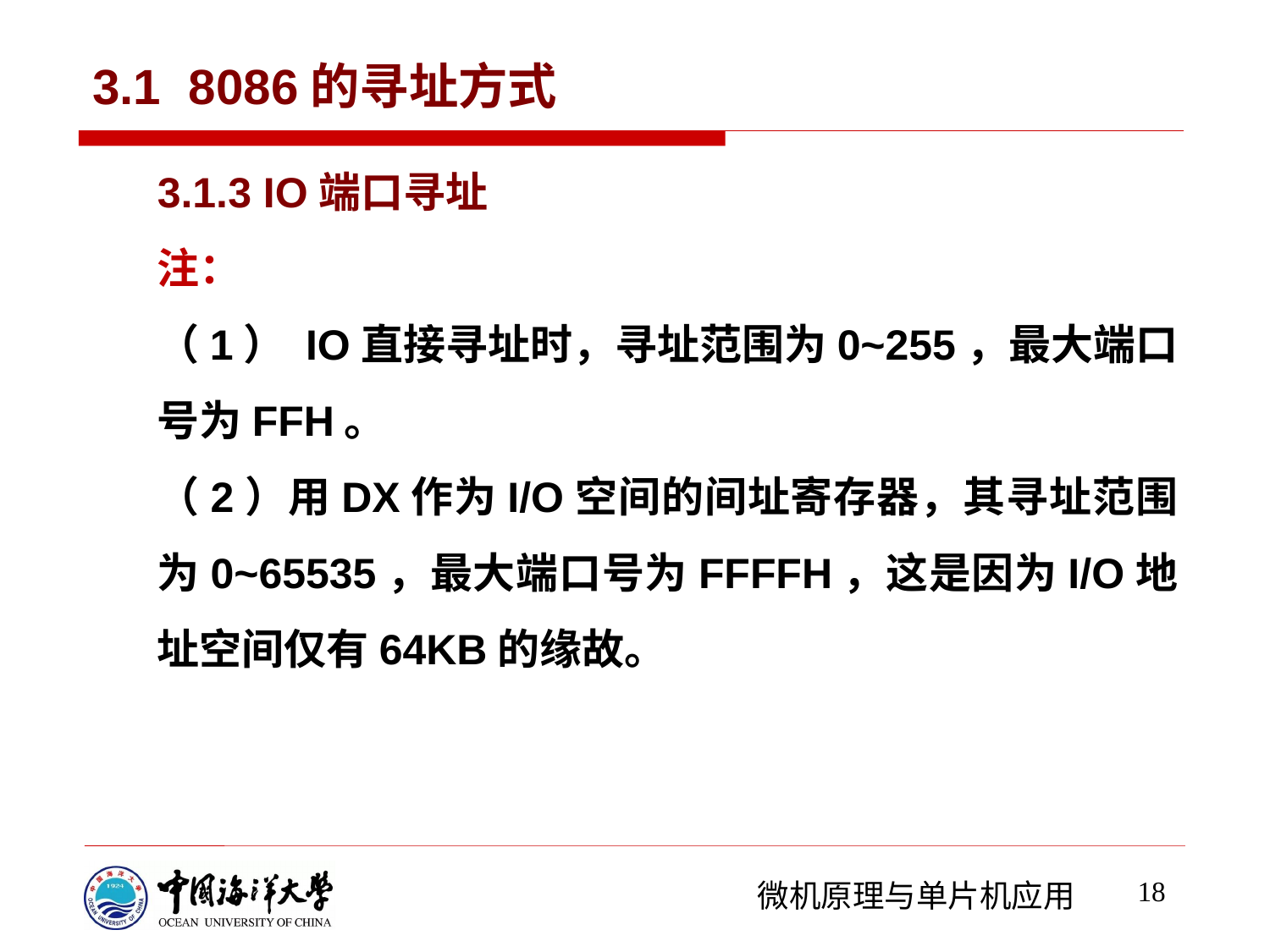

# 3.1  8086的寻址方式
3.1.3 IO端口寻址
注：
（1） IO直接寻址时，寻址范围为0~255，最大端口号为FFH。
（2）用DX作为I/O空间的间址寄存器，其寻址范围为0~65535，最大端口号为FFFFH，这是因为I/O地址空间仅有64KB的缘故。

18